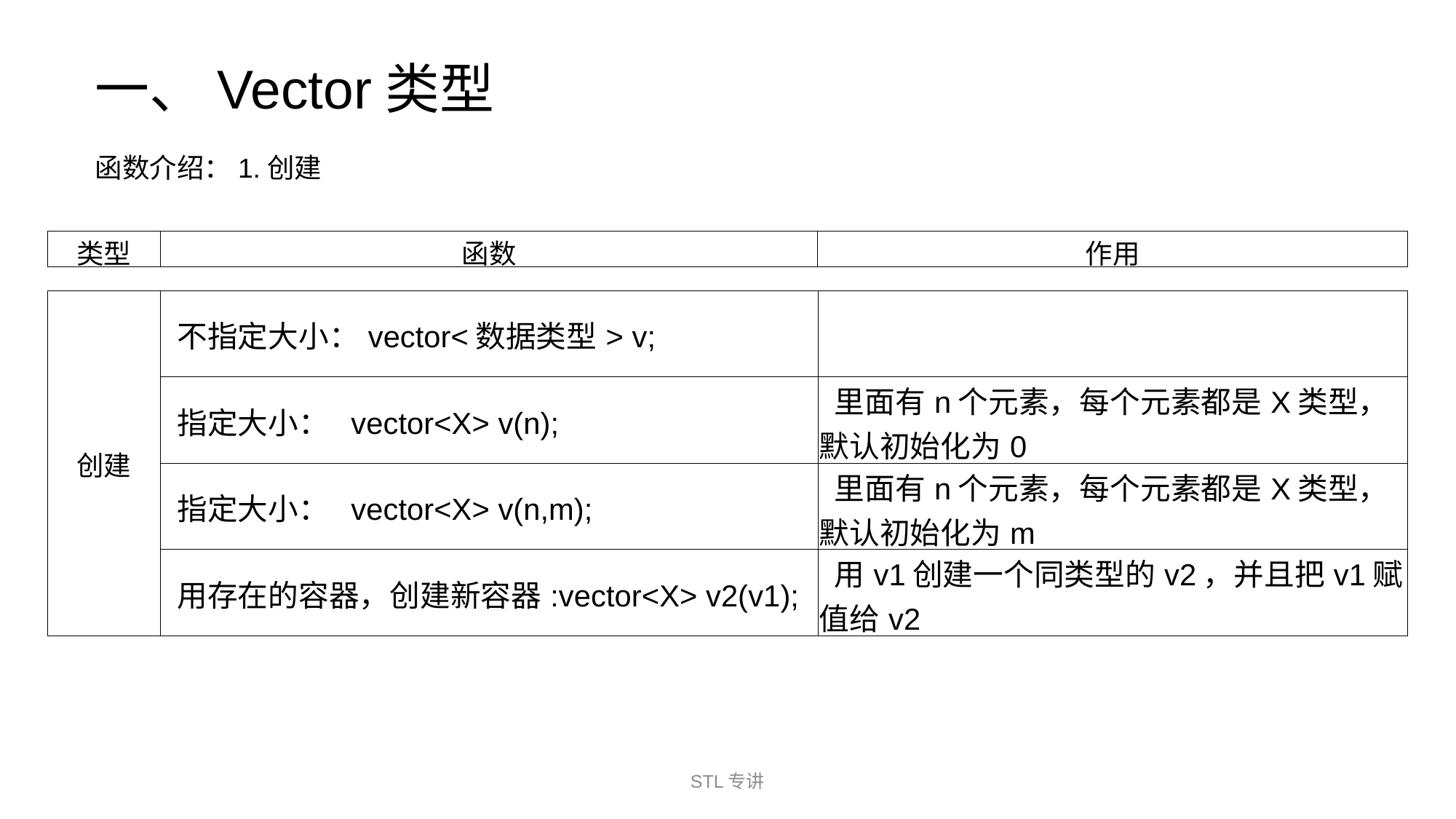

一、Vector类型
函数介绍：1.创建
| 类型 | 函数 | 作用 |
| --- | --- | --- |
| 创建 | 不指定大小：vector<数据类型> v; |  |
| --- | --- | --- |
|  | 指定大小： vector<X> v(n); | 里面有n个元素，每个元素都是X类型，默认初始化为0 |
|  | 指定大小： vector<X> v(n,m); | 里面有n个元素，每个元素都是X类型，默认初始化为m |
|  | 用存在的容器，创建新容器:vector<X> v2(v1); | 用v1创建一个同类型的v2，并且把v1赋值给v2 |

STL专讲
4